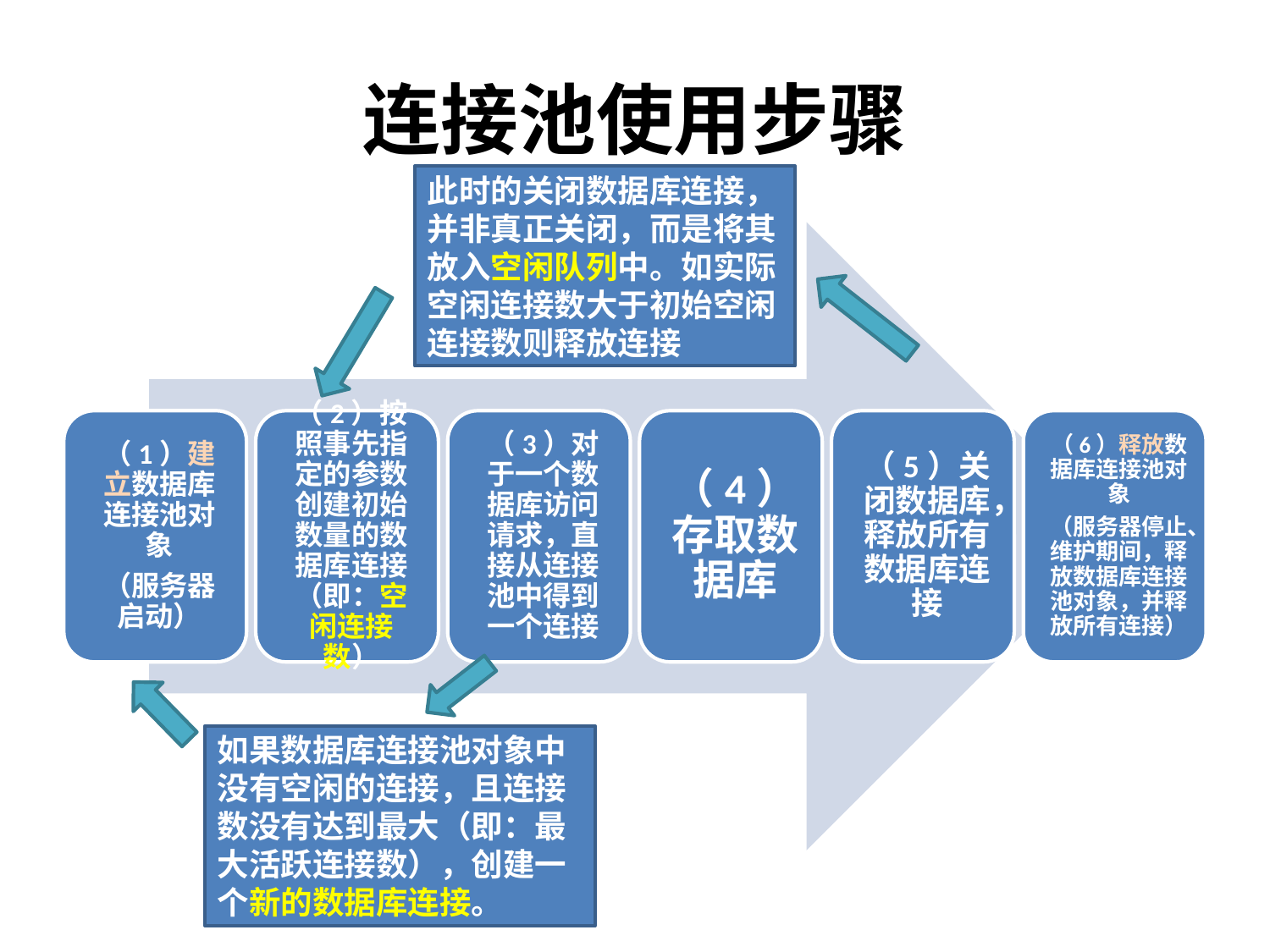

# 连接池使用步骤
此时的关闭数据库连接，并非真正关闭，而是将其放入空闲队列中。如实际空闲连接数大于初始空闲连接数则释放连接
（1）建立数据库连接池对象
（服务器启动）
（2）按照事先指定的参数创建初始数量的数据库连接（即：空闲连接数）
（3）对于一个数据库访问请求，直接从连接池中得到一个连接
（4）存取数据库
（5）关闭数据库，释放所有数据库连接
（6）释放数据库连接池对象
（服务器停止、维护期间，释放数据库连接池对象，并释放所有连接）

如果数据库连接池对象中没有空闲的连接，且连接数没有达到最大（即：最大活跃连接数），创建一个新的数据库连接。